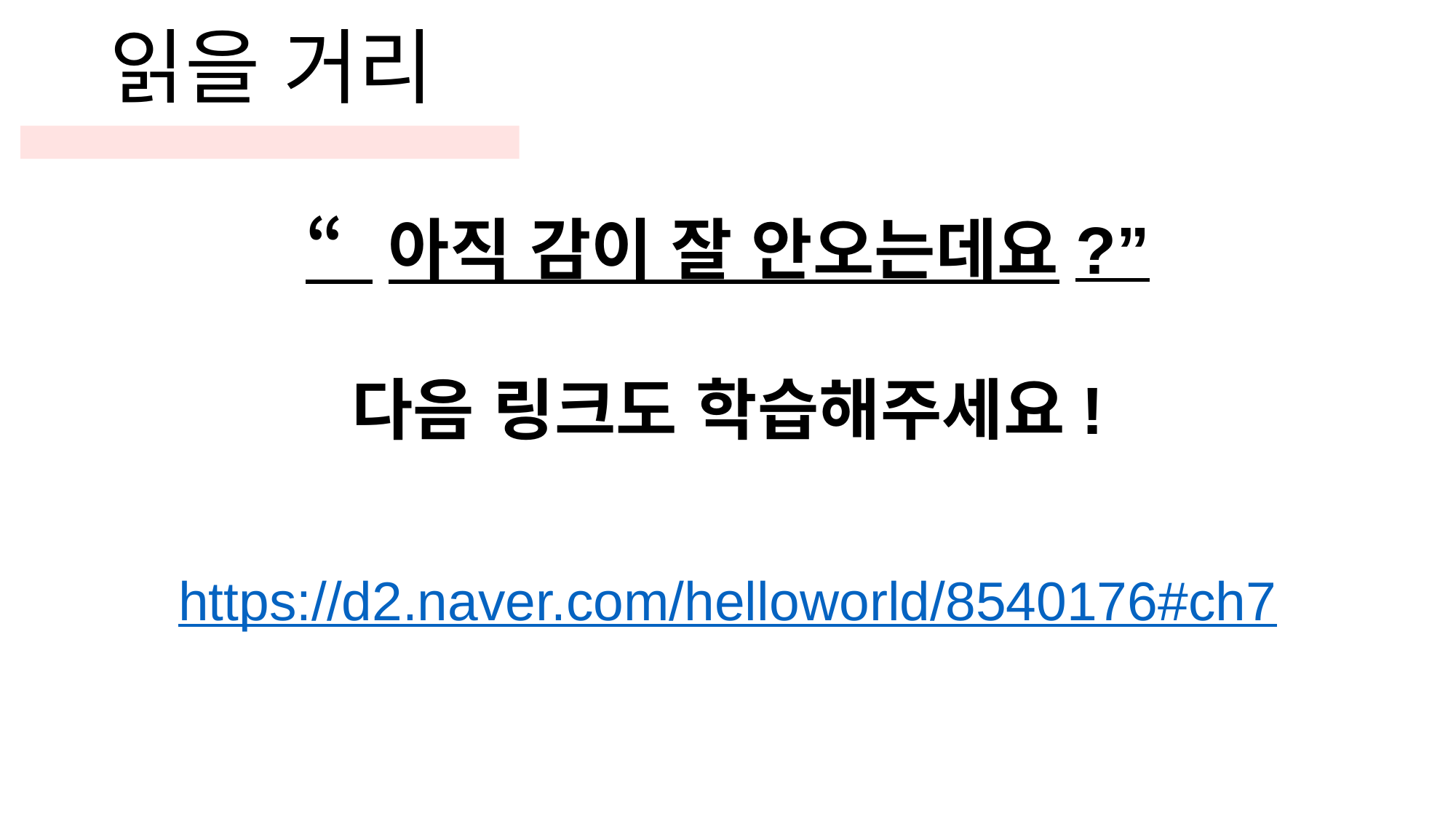

읽을 거리

“아직 감이 잘 안오는데요?”

다음 링크도 학습해주세요!
https://d2.naver.com/helloworld/8540176#ch7